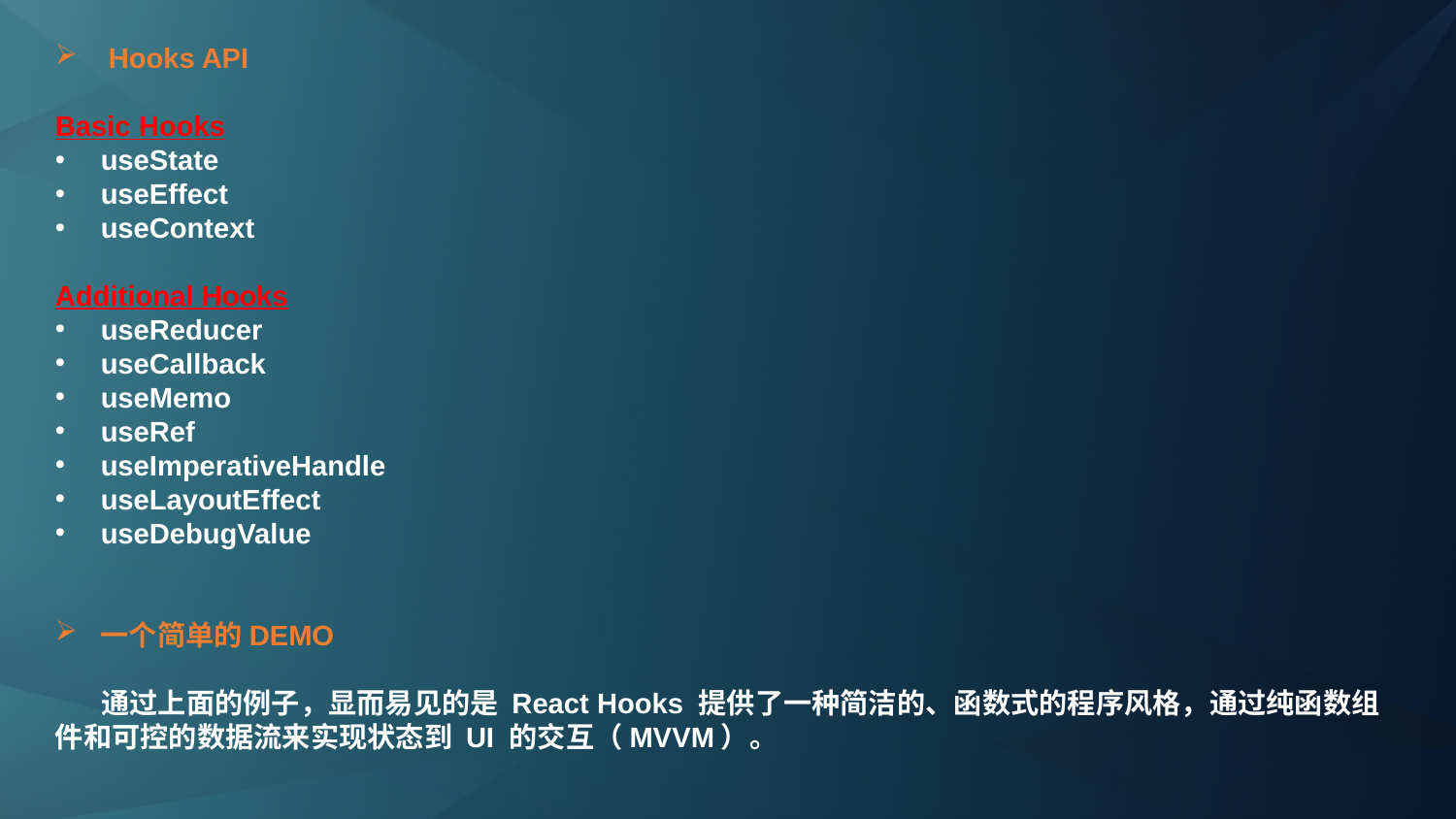

Hooks API

Basic Hooks
useState
useEffect
useContext

Additional Hooks
useReducer
useCallback
useMemo
useRef
useImperativeHandle
useLayoutEffect
useDebugValue

一个简单的DEMO

      通过上面的例子，显而易见的是 React Hooks 提供了一种简洁的、函数式的程序风格，通过纯函数组件和可控的数据流来实现状态到 UI 的交互（MVVM）。